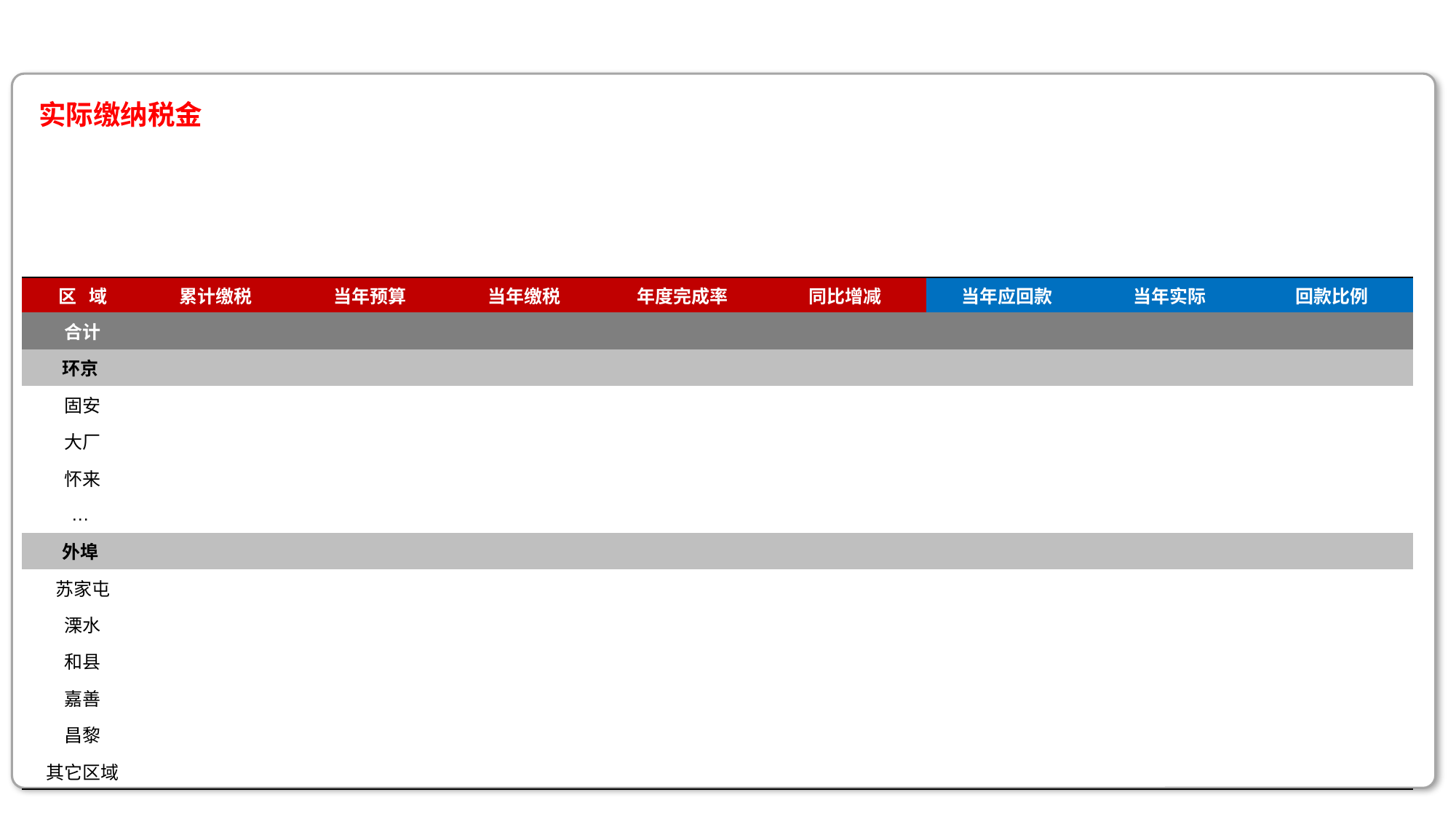

说明：地图是展示同时是操作控制区域，通过操作选定区域，当前屏幕指标统计数据按照选型范围展示
实际缴纳税金
| 区 域 | 累计缴税 | 当年预算 | 当年缴税 | 年度完成率 | 同比增减 | 当年应回款 | 当年实际 | 回款比例 |
| --- | --- | --- | --- | --- | --- | --- | --- | --- |
| 合计 |  |  |  |  |  |  |  |  |
| 环京 |  |  |  |  |  |  |  |  |
| 固安 |  |  |  |  |  |  |  |  |
| 大厂 |  |  |  |  |  |  |  |  |
| 怀来 |  |  |  |  |  |  |  |  |
| … |  |  |  |  |  |  |  |  |
| 外埠 |  |  |  |  |  |  |  |  |
| 苏家屯 |  |  |  |  |  |  |  |  |
| 溧水 |  |  |  |  |  |  |  |  |
| 和县 |  |  |  |  |  |  |  |  |
| 嘉善 |  |  |  |  |  |  |  |  |
| 昌黎 |  |  |  |  |  |  |  |  |
| 其它区域 |  |  |  |  |  |  |  |  |